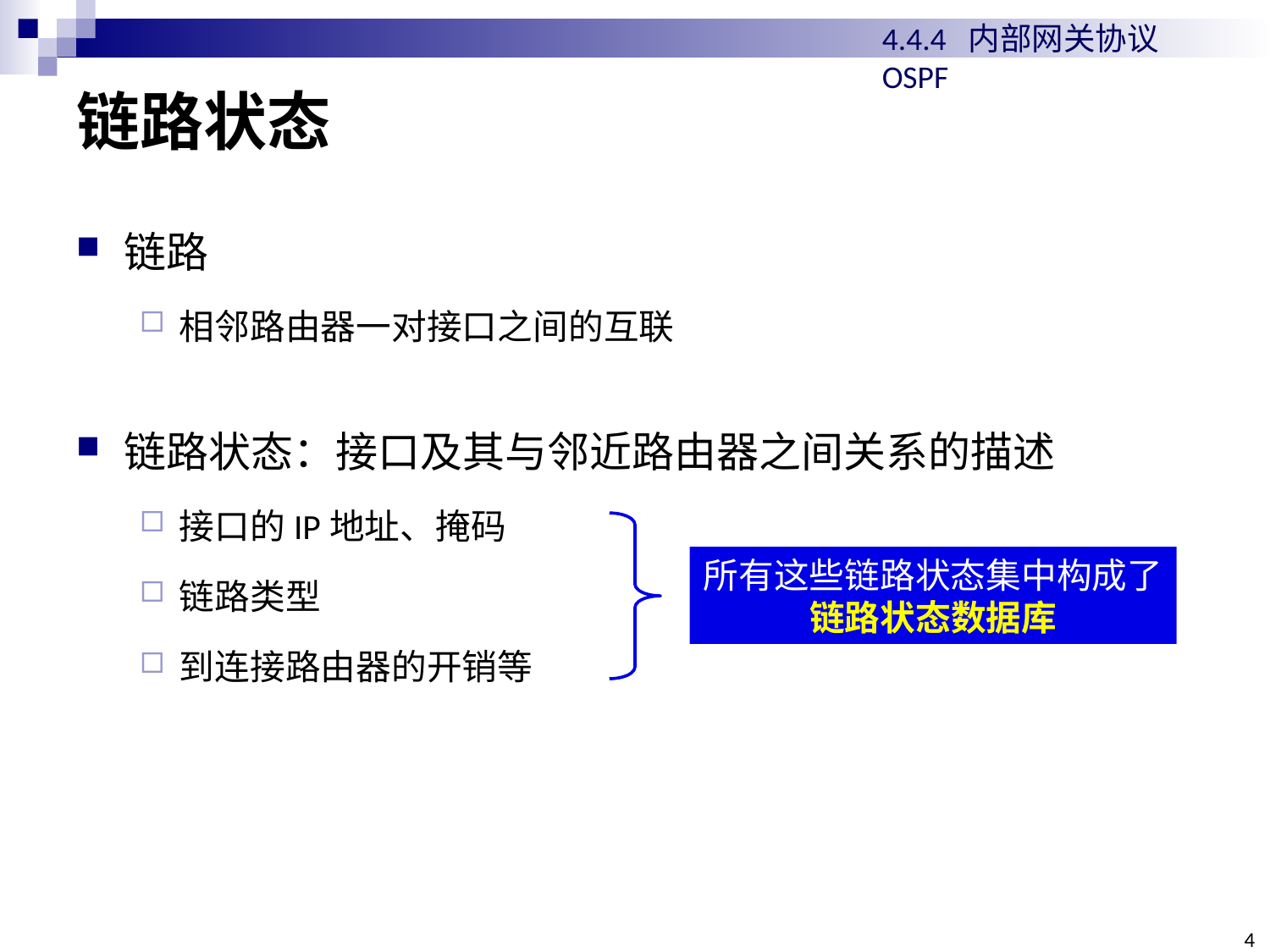

4.4.4  内部网关协议OSPF
# 链路状态
链路
相邻路由器一对接口之间的互联
链路状态：接口及其与邻近路由器之间关系的描述
接口的IP地址、掩码
链路类型
到连接路由器的开销等

所有这些链路状态集中构成了链路状态数据库
4